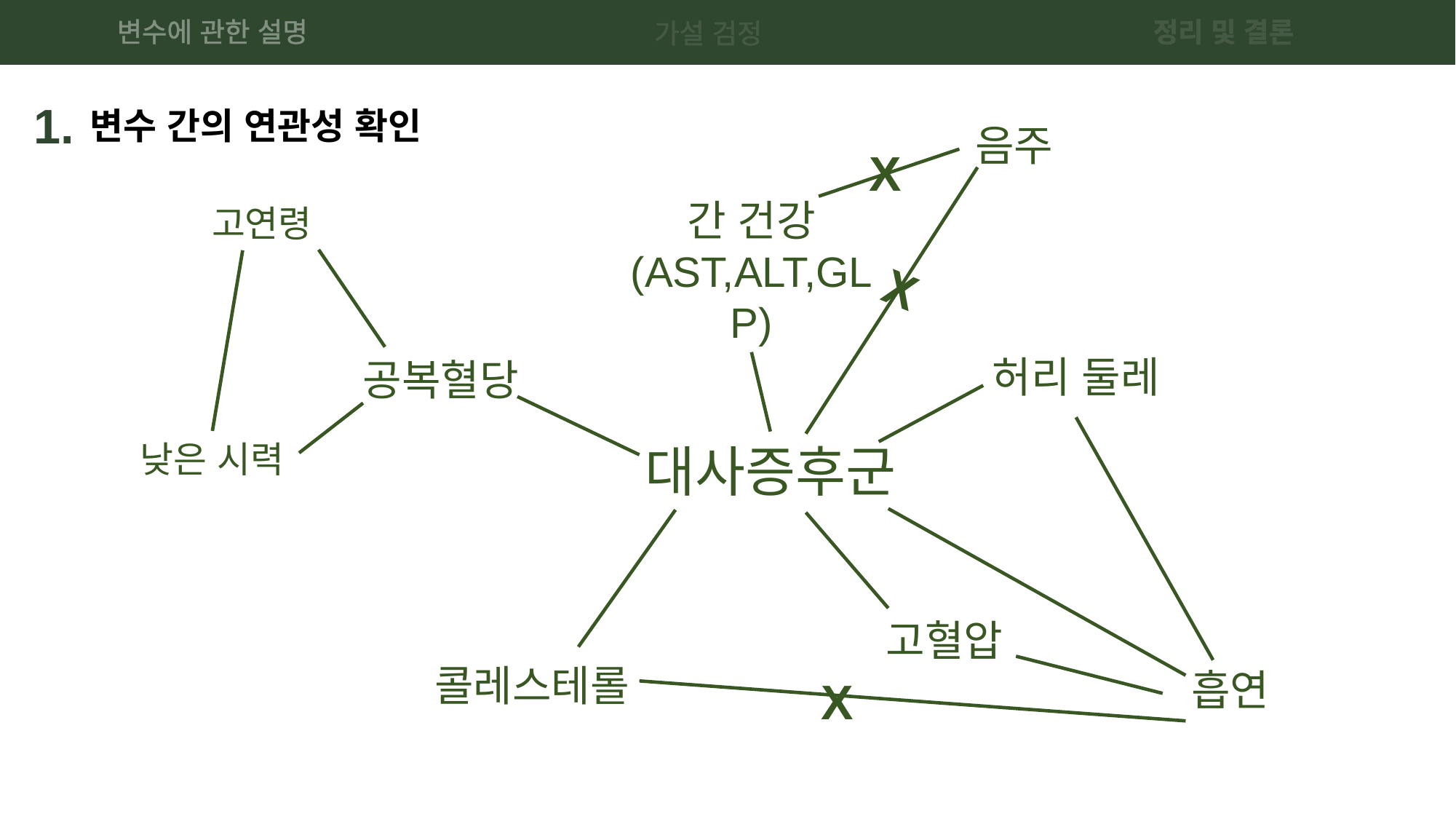

변수에 관한 설명
정리 및 결론
가설 검정
1.
변수 간의 연관성 확인
음주
X
간 건강
(AST,ALT,GLP)
고연령
X
허리 둘레
공복혈당
낮은 시력
대사증후군
고혈압
콜레스테롤
흡연
X